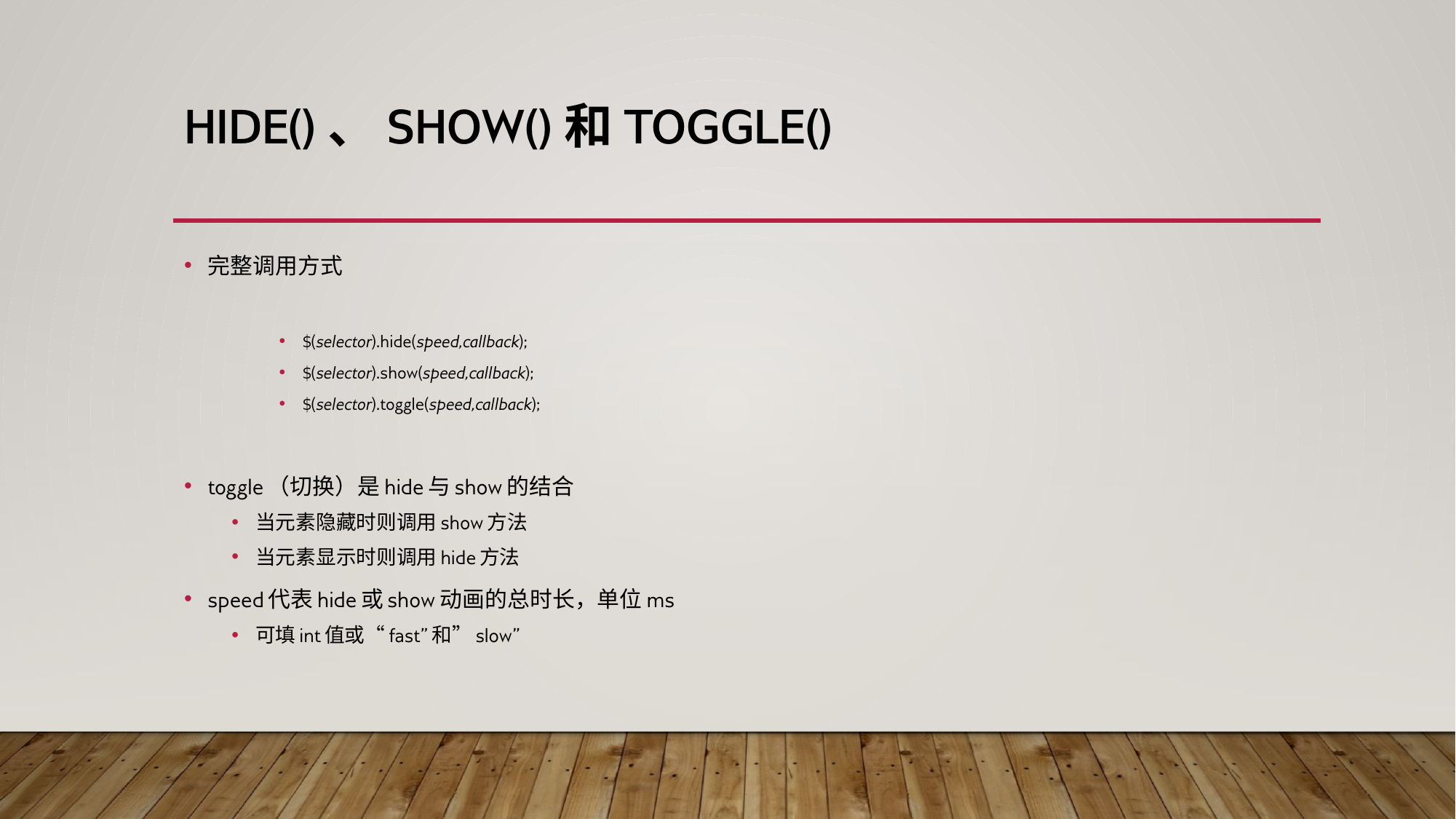

# hide()、show()和toggle()
完整调用方式

$(selector).hide(speed,callback);
$(selector).show(speed,callback);
$(selector).toggle(speed,callback);

toggle（切换）是hide与show的结合
当元素隐藏时则调用show方法
当元素显示时则调用hide方法
speed代表hide或show动画的总时长，单位ms
可填int值或“fast”和”slow”